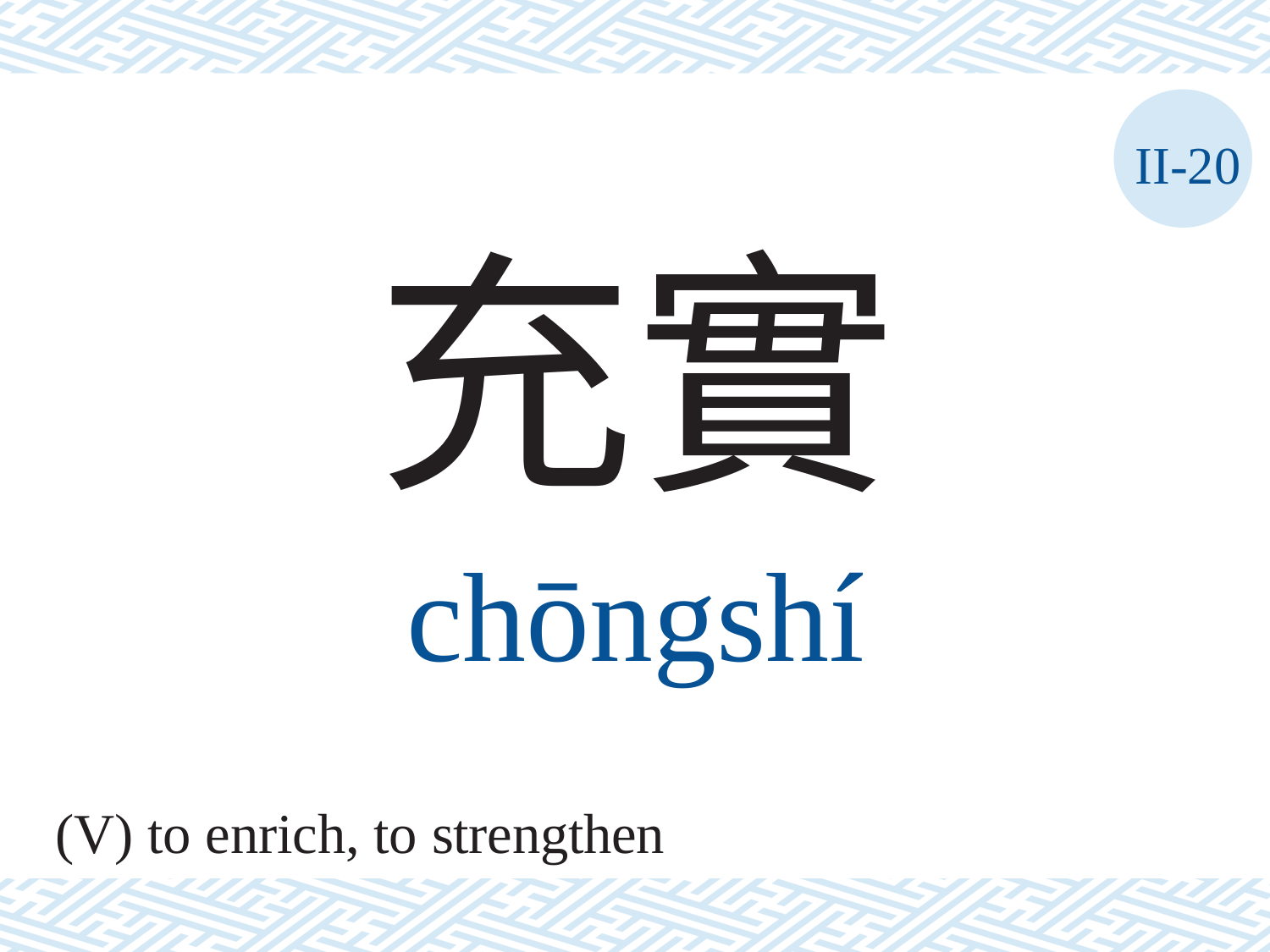

II-20
充實
chōngshí
(V) to enrich, to strengthen